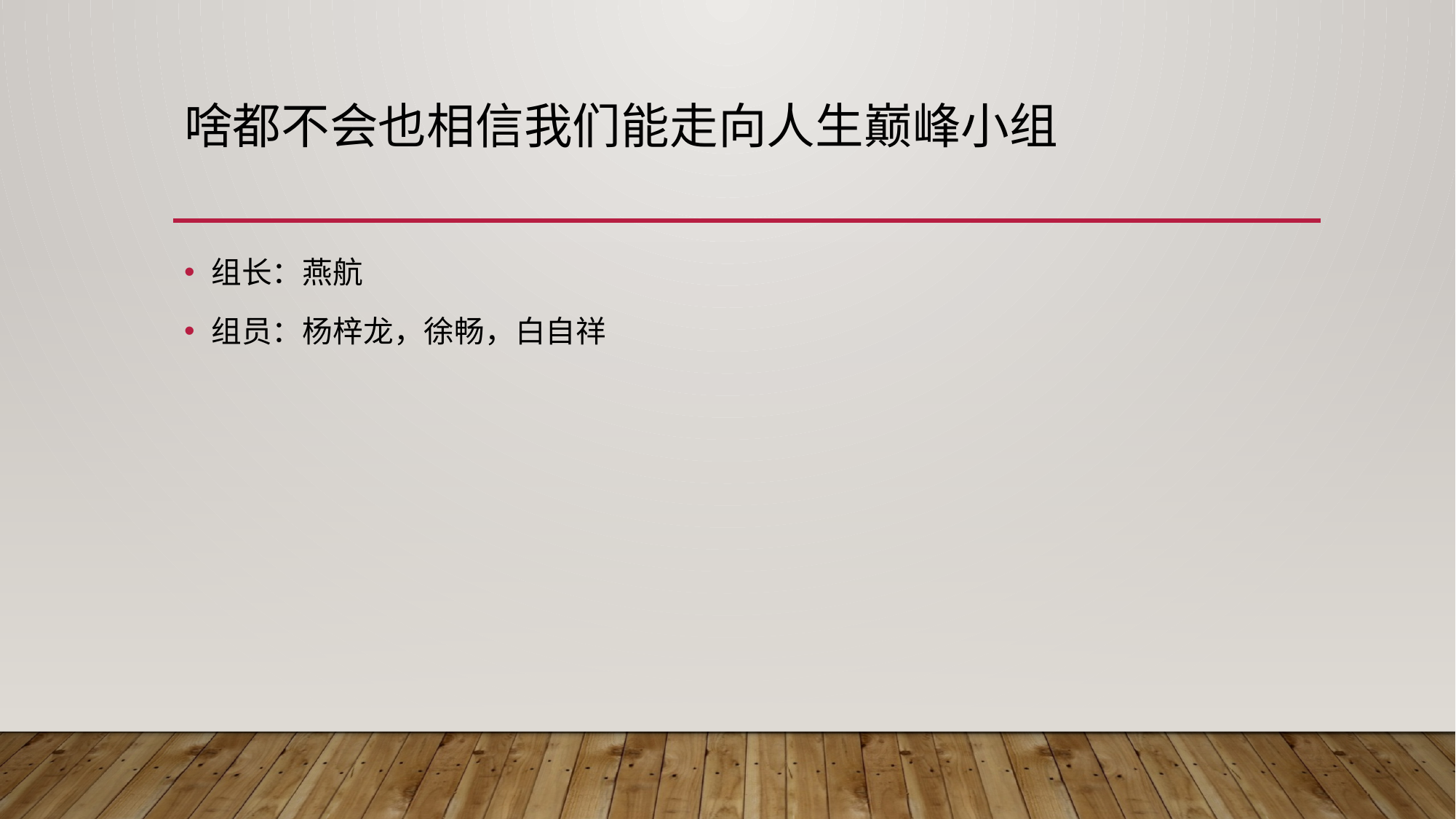

# 啥都不会也相信我们能走向人生巅峰小组
组长：燕航
组员：杨梓龙，徐畅，白自祥